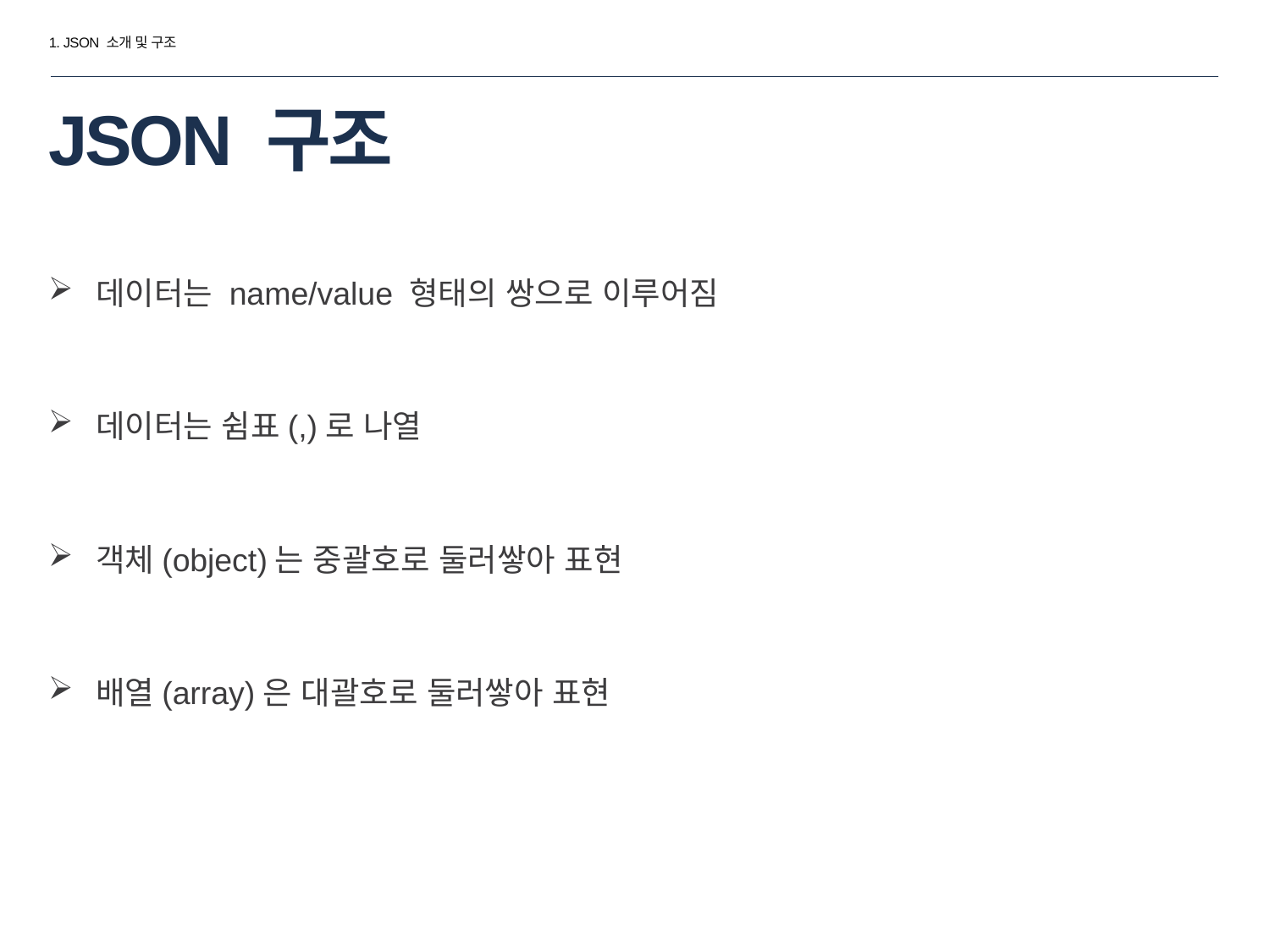

1. JSON 소개 및 구조
# JSON 구조
데이터는 name/value 형태의 쌍으로 이루어짐

데이터는 쉼표(,)로 나열

객체(object)는 중괄호로 둘러쌓아 표현

배열(array)은 대괄호로 둘러쌓아 표현